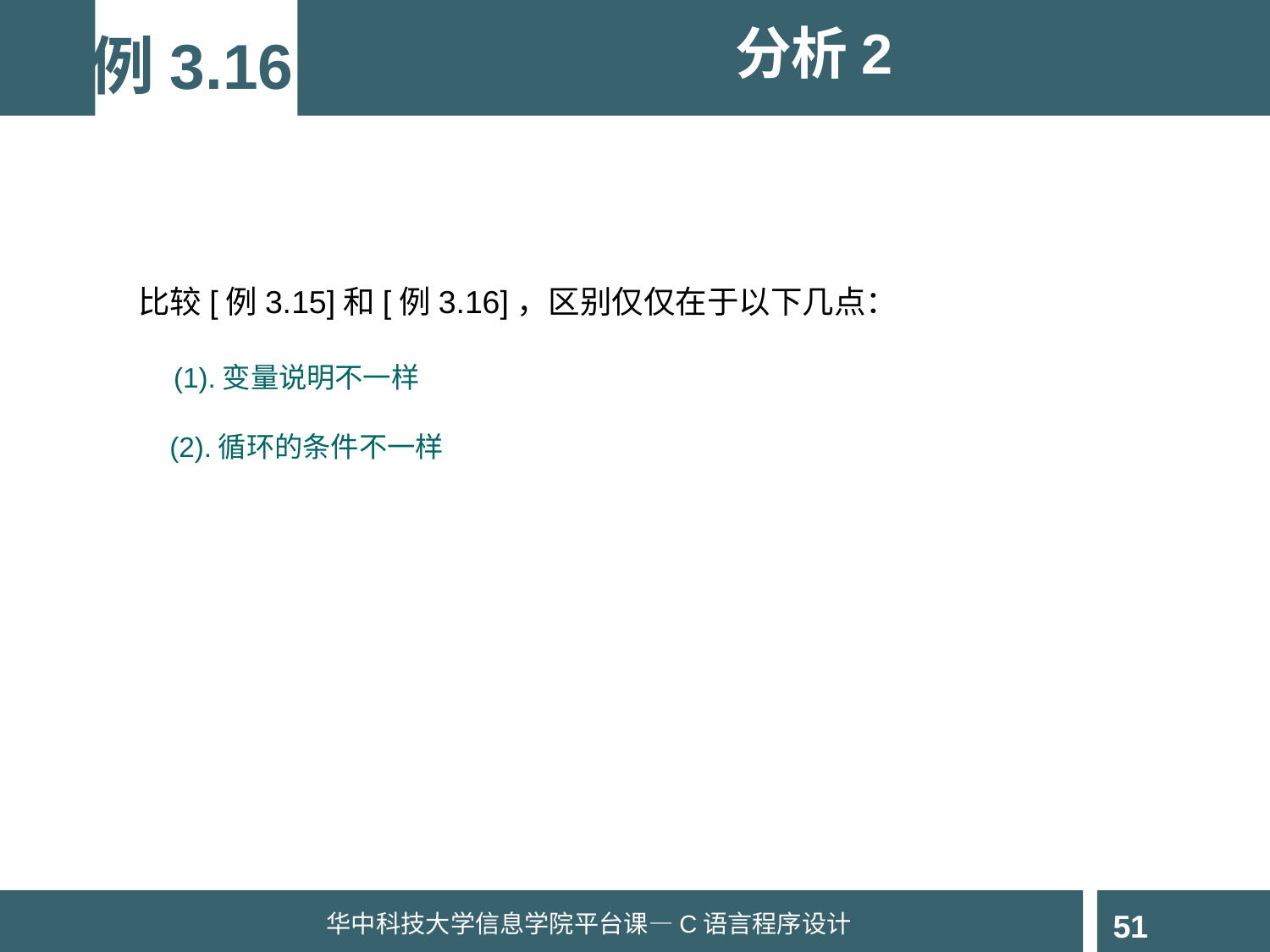

分析2
例3.16
比较[例3.15]和[例3.16]，区别仅仅在于以下几点：
    (1).变量说明不一样
    (2).循环的条件不一样